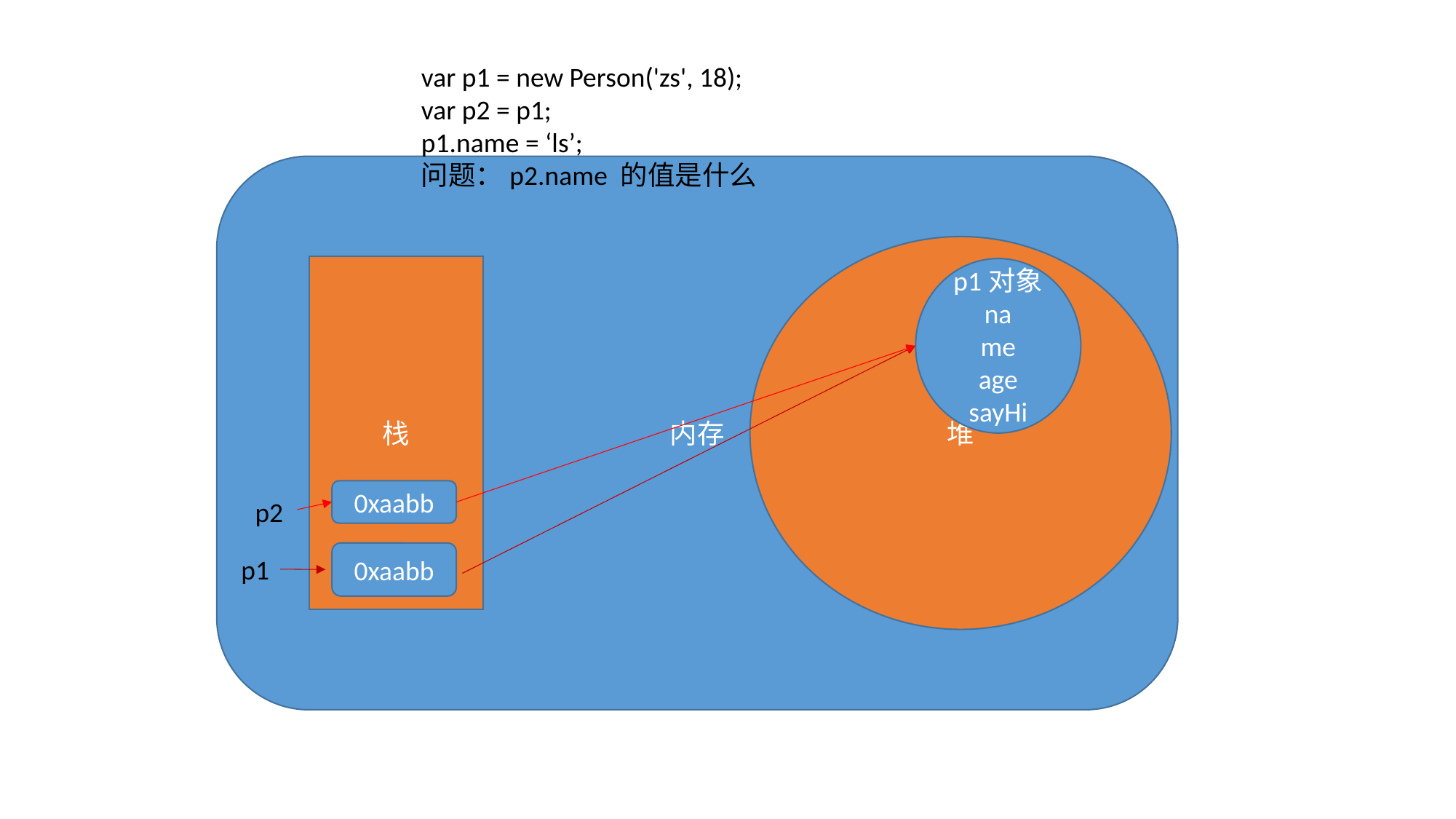

var p1 = new Person('zs', 18);
var p2 = p1;
p1.name = ‘ls’;
问题：p2.name 的值是什么
内存
堆
栈
p1对象
na
me
age
sayHi
0xaabb
p2
0xaabb
p1